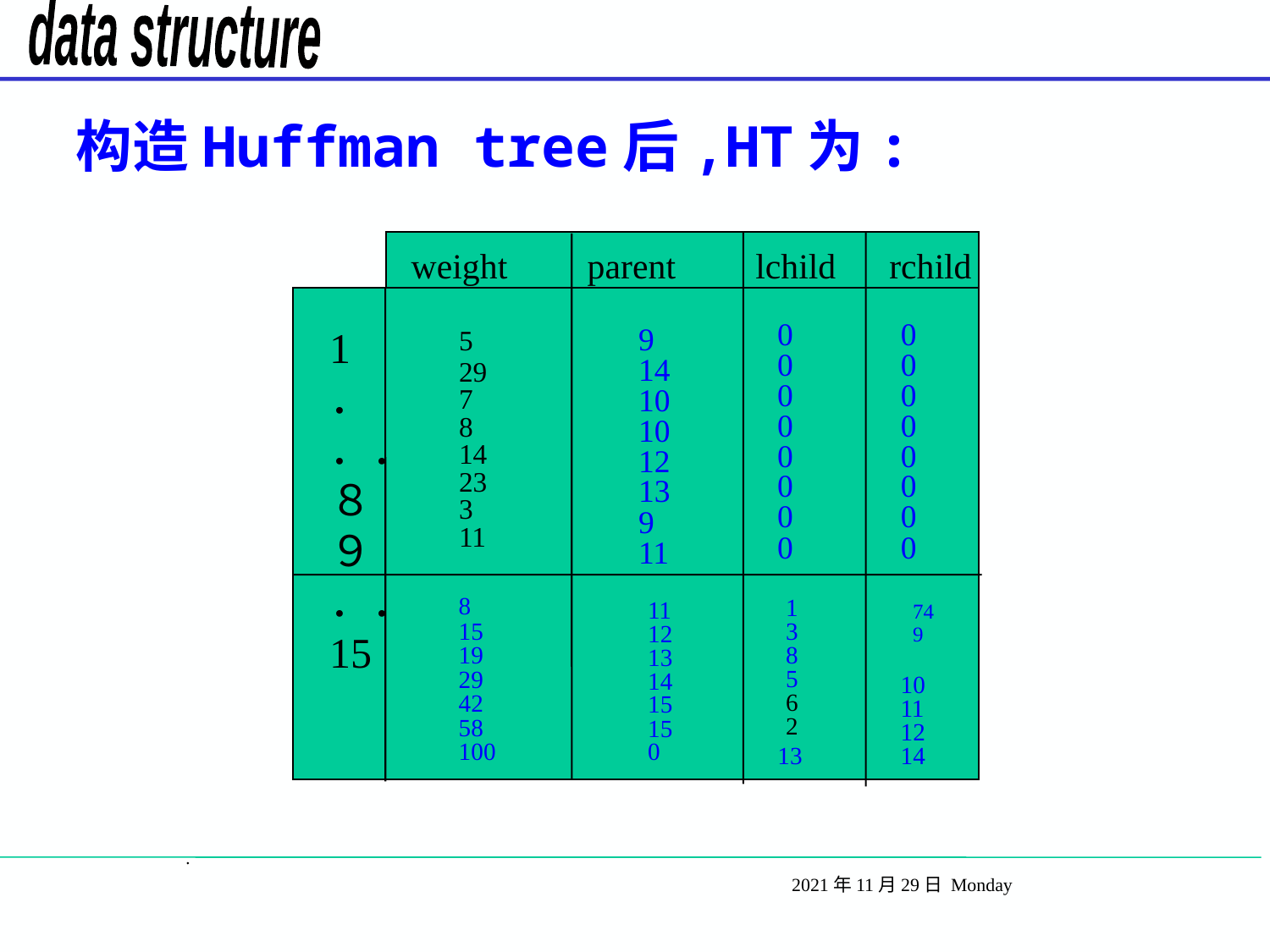

构造Huffman tree后,HT为:
 weight         parent         lchild      rchild
1．．．８９．．15
5
29
7
8
14
23
3
11
8
15
19
29
42
58
100

0 0 0 0 0 0 0 0
0 0 0 0 0 0 0 0
9 14101012139 11
138562
1112131415150
749
10111214
13

                    2021年11月29日 Monday